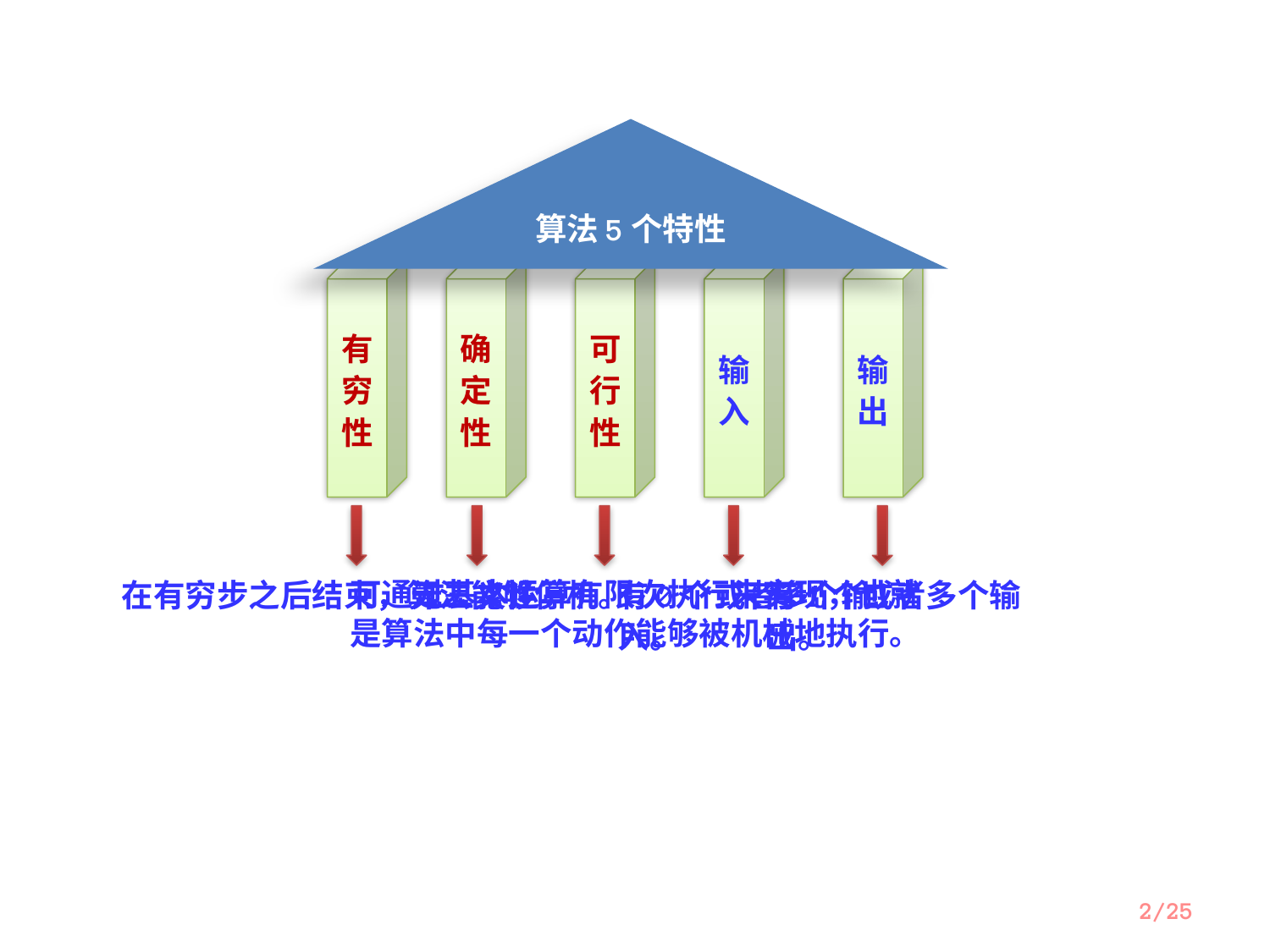

算法5个特性
有穷性
确定性
可行性
输入
输出

在有穷步之后结束，算法能够停机。

可通过基本运算有限次执行来实现，也就是算法中每一个动作能够被机械地执行。

无二义性。

有0个或者多个输入。

有1个或者多个输出。
2/25